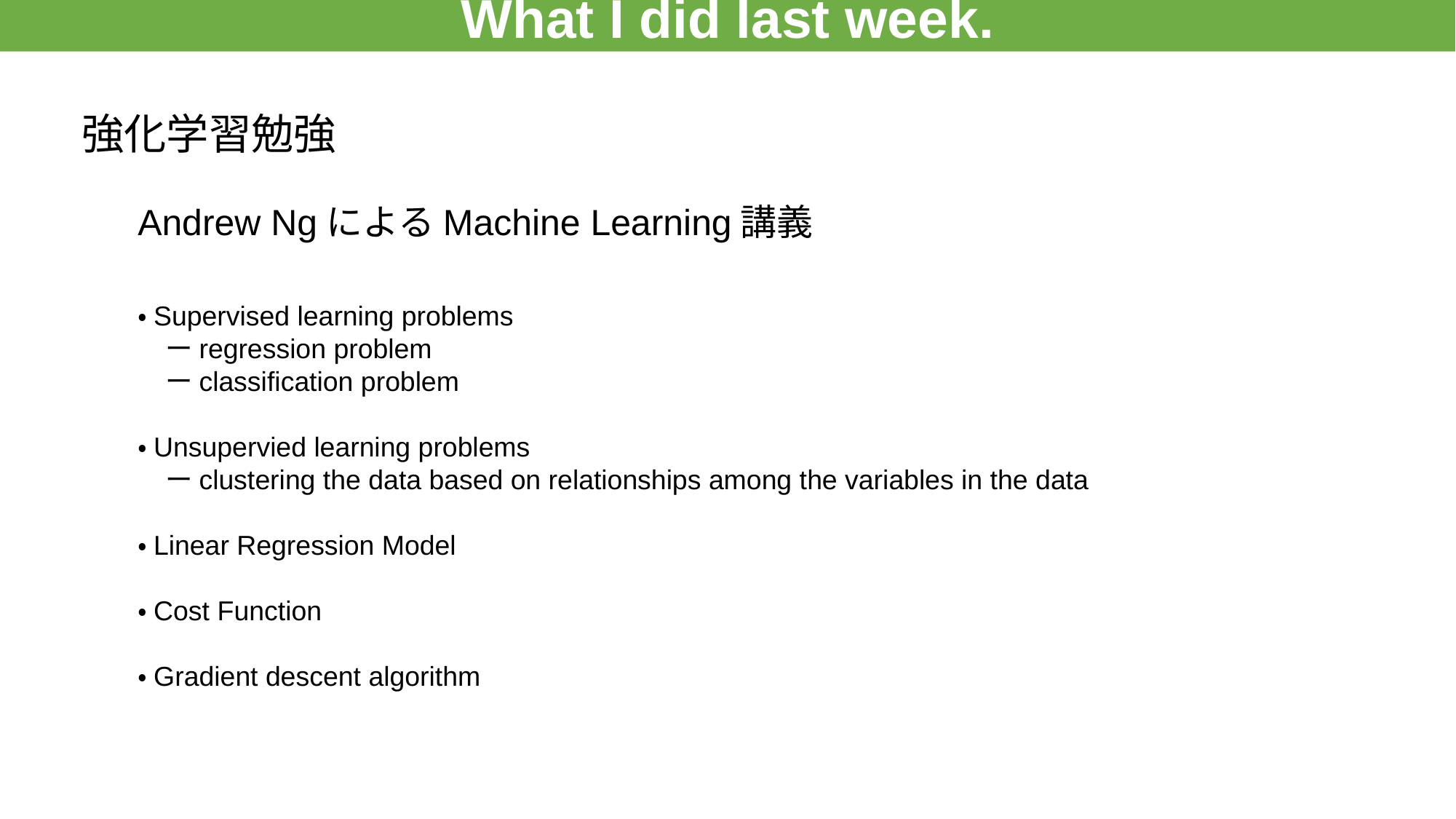

What I did last week.
# 強化学習勉強
Andrew NgによるMachine Learning講義

・Supervised learning problems
　ーregression problem
　ーclassification problem

・Unsupervied learning problems
　ーclustering the data based on relationships among the variables in the data

・Linear Regression Model

・Cost Function

・Gradient descent algorithm